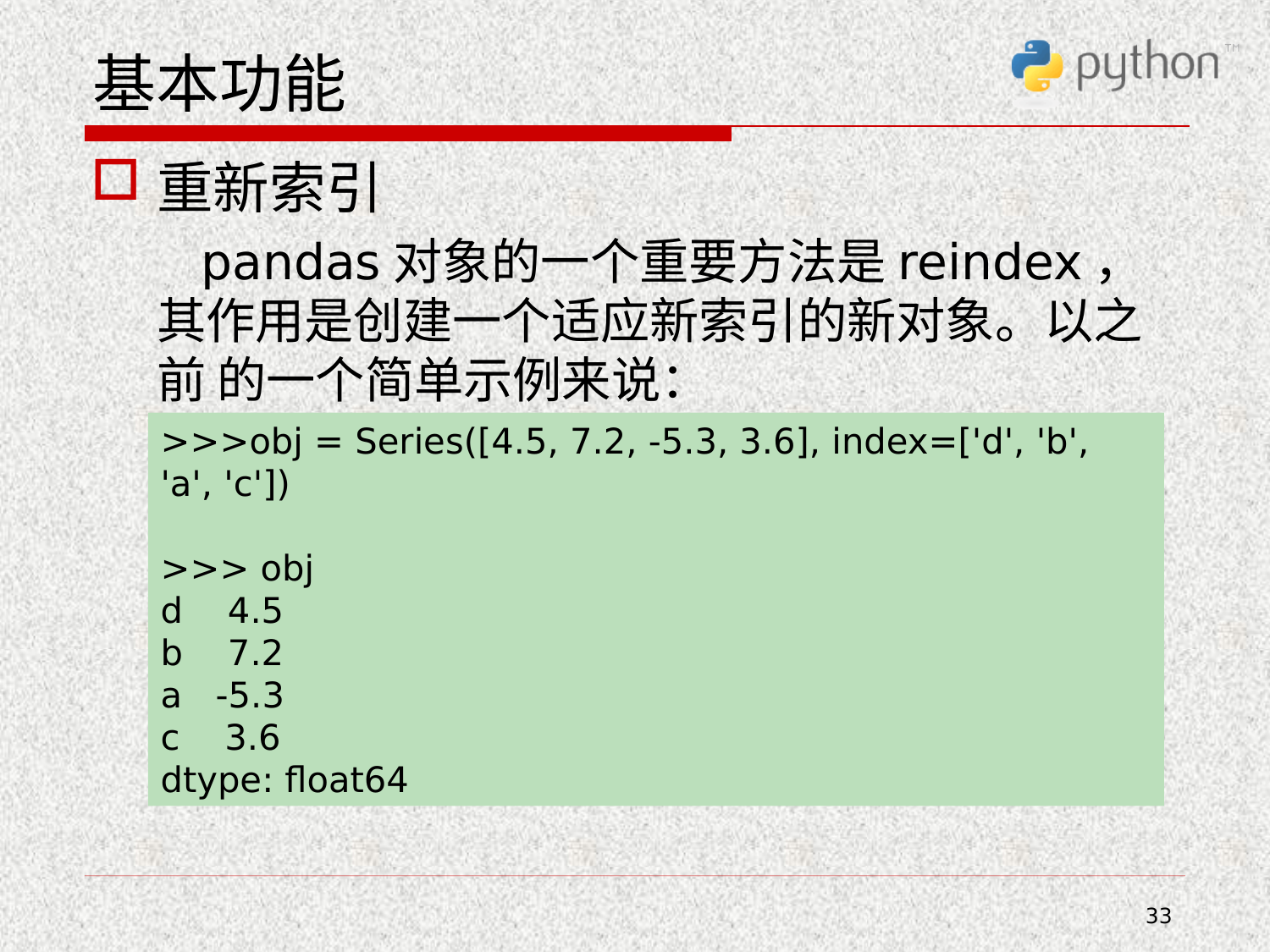

# 基本功能
重新索引
       pandas对象的一个重要方法是reindex，其作用是创建一个适应新索引的新对象。以之前 的一个简单示例来说：

>>>obj = Series([4.5, 7.2, -5.3, 3.6], index=['d', 'b', 'a', 'c'])

>>> obj
d    4.5
b    7.2
a   -5.3
c    3.6
dtype: float64
33